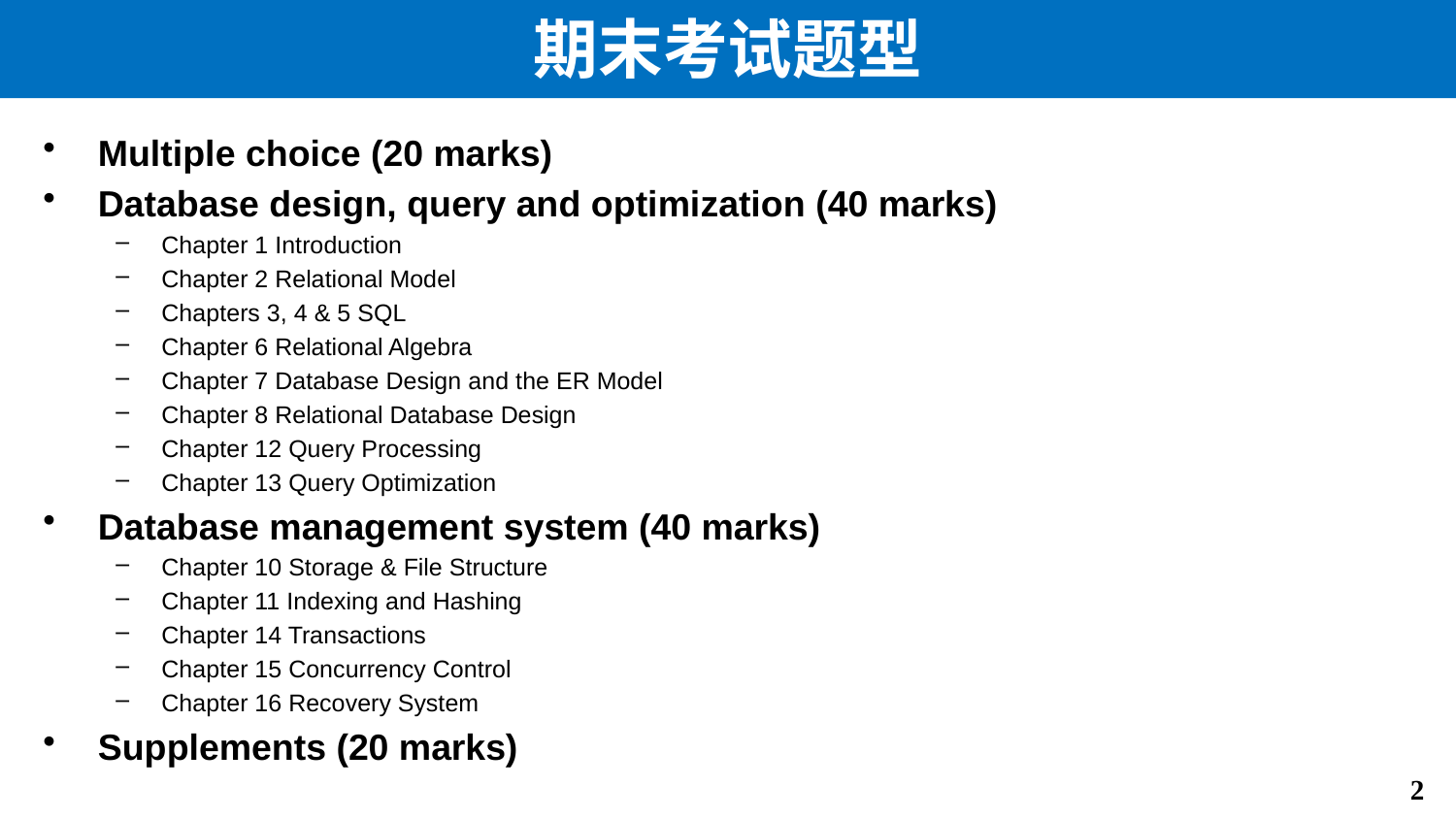

# 期末考试题型
Multiple choice (20 marks)
Database design, query and optimization (40 marks)
Chapter 1 Introduction
Chapter 2 Relational Model
Chapters 3, 4 & 5 SQL
Chapter 6 Relational Algebra
Chapter 7 Database Design and the ER Model
Chapter 8 Relational Database Design
Chapter 12 Query Processing
Chapter 13 Query Optimization
Database management system (40 marks)
Chapter 10 Storage & File Structure
Chapter 11 Indexing and Hashing
Chapter 14 Transactions
Chapter 15 Concurrency Control
Chapter 16 Recovery System
Supplements (20 marks)